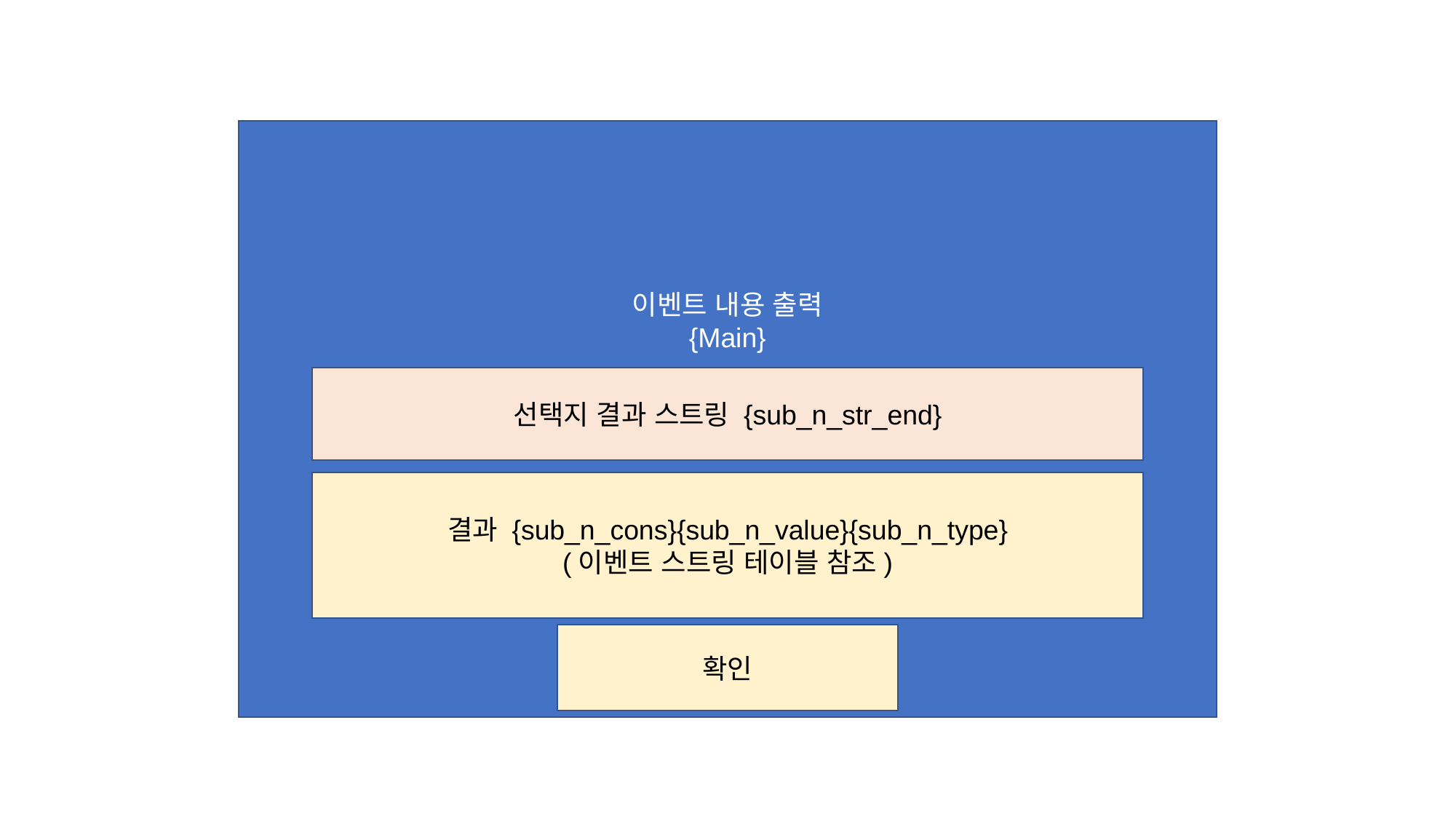

이벤트 내용 출력
{Main}

선택지 결과 스트링 {sub_n_str_end}
결과 {sub_n_cons}{sub_n_value}{sub_n_type}
(이벤트 스트링 테이블 참조)
확인